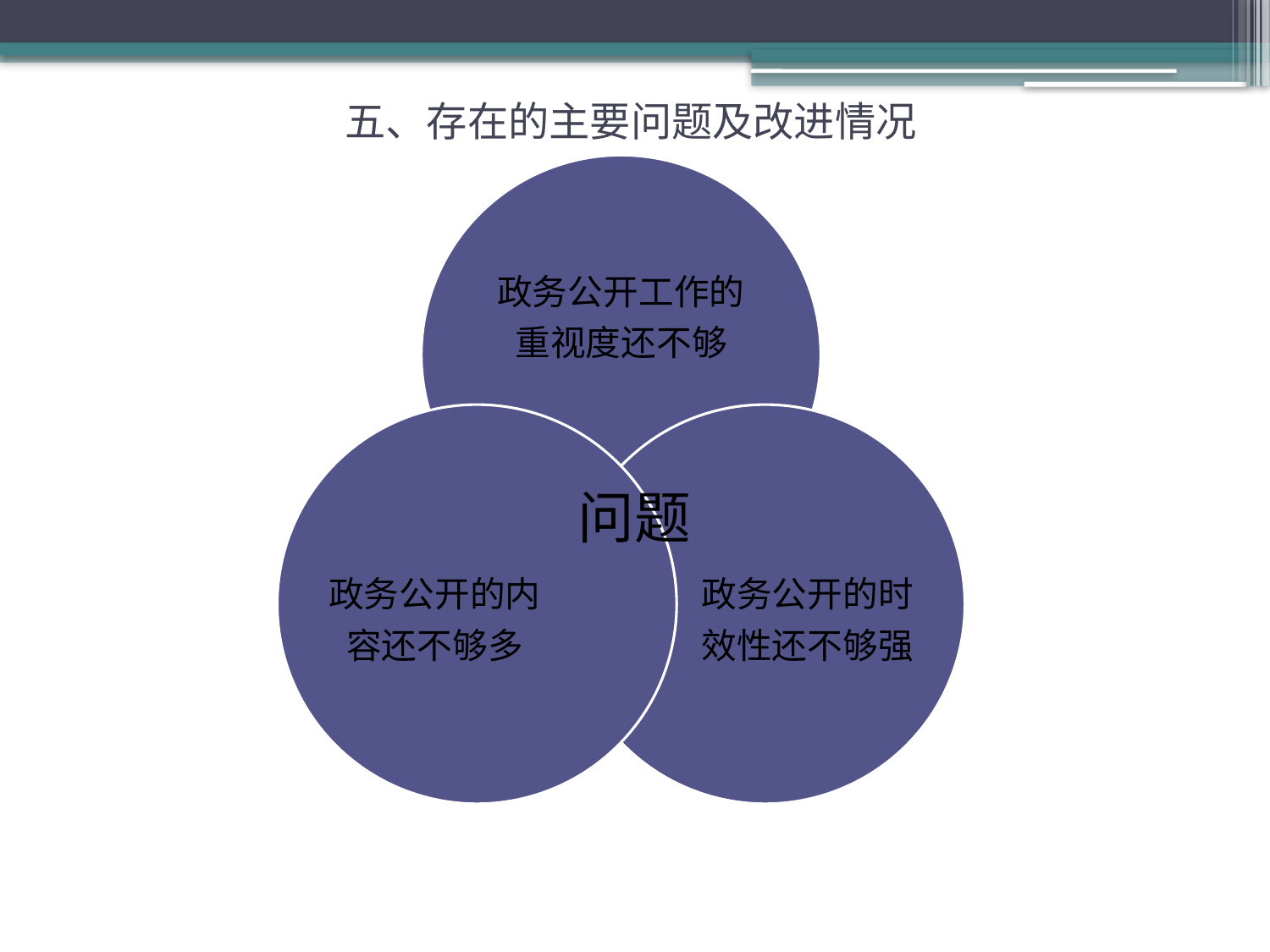

# 五、存在的主要问题及改进情况
政务公开工作的重视度还不够
政务公开的时效性还不够强
政务公开的内容还不够多
问题